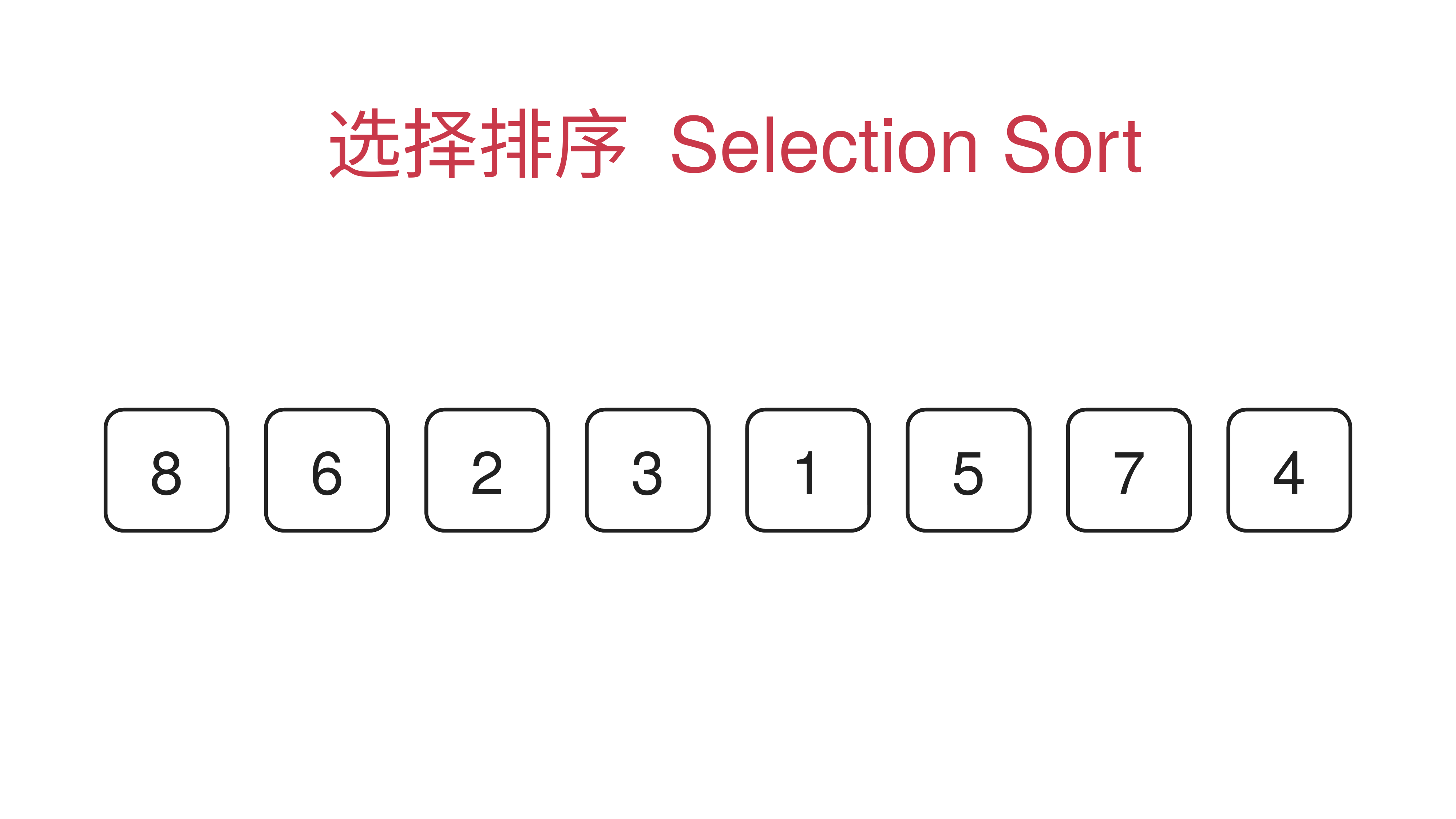

# 选择排序 Selection Sort
8
6
2
3
1
5
7
4